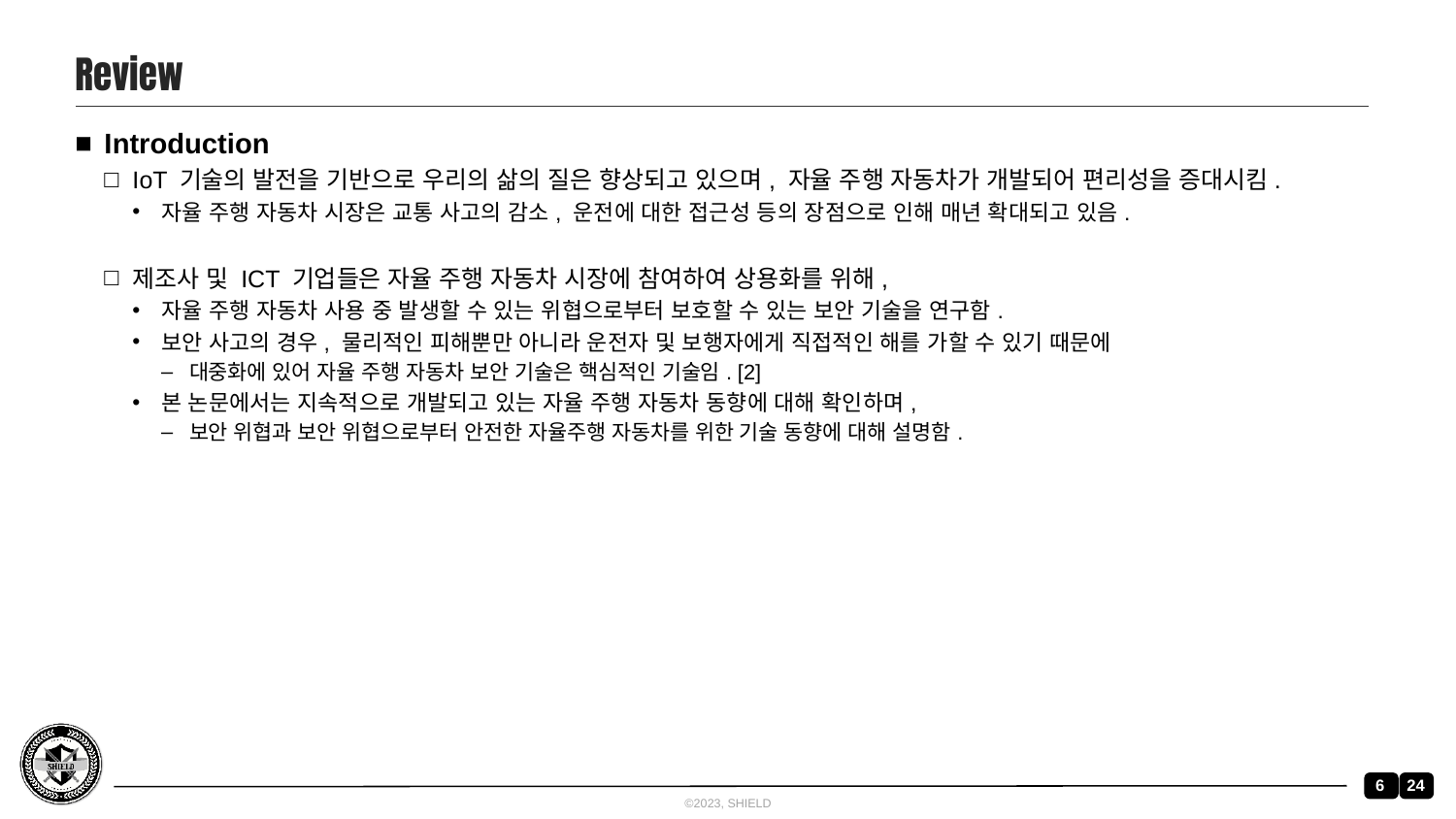

# Review
Introduction
IoT 기술의 발전을 기반으로 우리의 삶의 질은 향상되고 있으며, 자율 주행 자동차가 개발되어 편리성을 증대시킴.
자율 주행 자동차 시장은 교통 사고의 감소, 운전에 대한 접근성 등의 장점으로 인해 매년 확대되고 있음.

제조사 및 ICT 기업들은 자율 주행 자동차 시장에 참여하여 상용화를 위해,
자율 주행 자동차 사용 중 발생할 수 있는 위협으로부터 보호할 수 있는 보안 기술을 연구함.
보안 사고의 경우, 물리적인 피해뿐만 아니라 운전자 및 보행자에게 직접적인 해를 가할 수 있기 때문에
대중화에 있어 자율 주행 자동차 보안 기술은 핵심적인 기술임. [2]
본 논문에서는 지속적으로 개발되고 있는 자율 주행 자동차 동향에 대해 확인하며,
보안 위협과 보안 위협으로부터 안전한 자율주행 자동차를 위한 기술 동향에 대해 설명함.